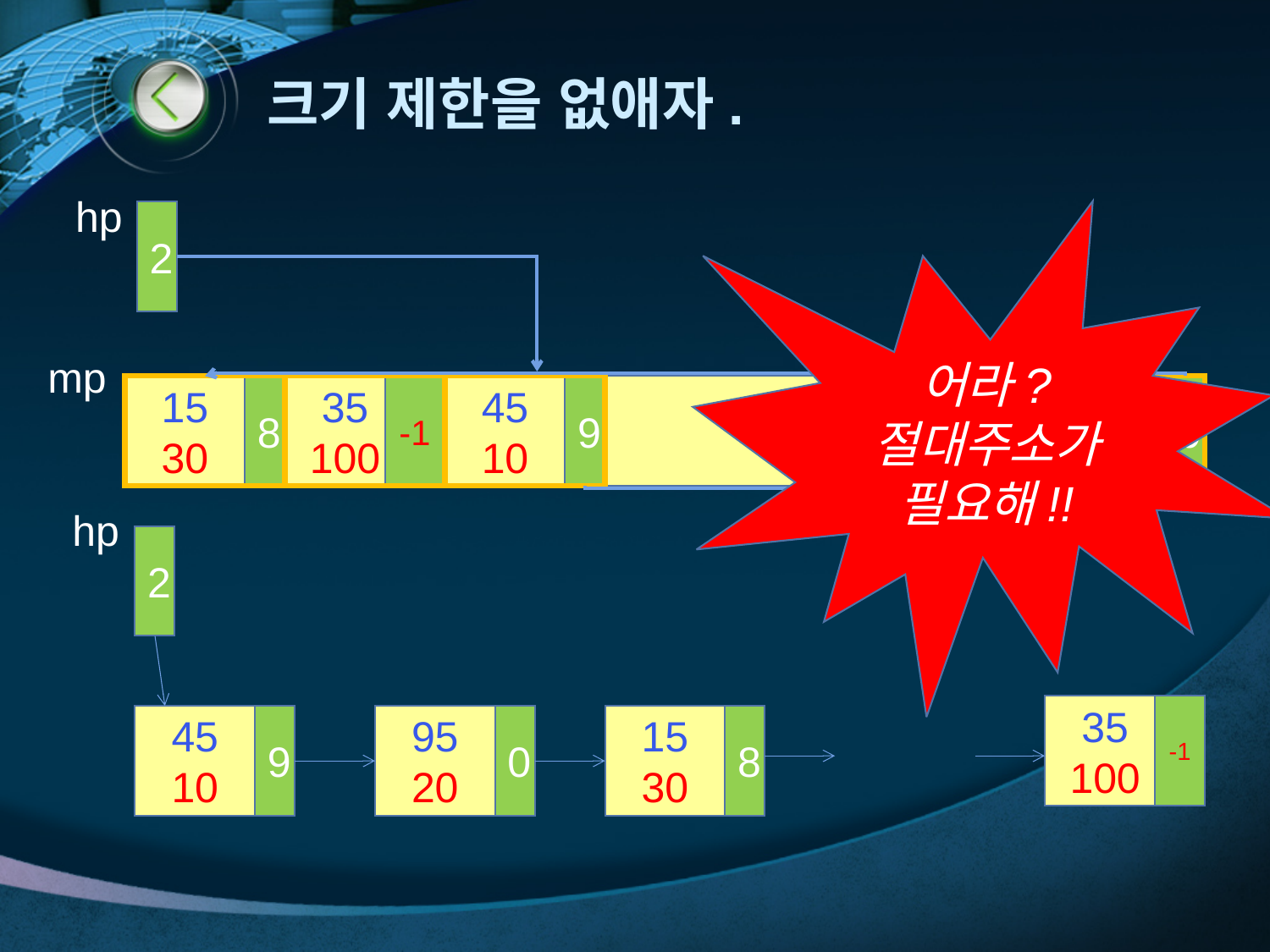

# 크기 제한을 없애자.
hp
어라?
절대주소가 필요해!!
2
mp
15
30

8
35
100

-1
45
10

9
…
95
20

0
hp
2
35
100
-1
45
10
9
95
20
0
15
30
8